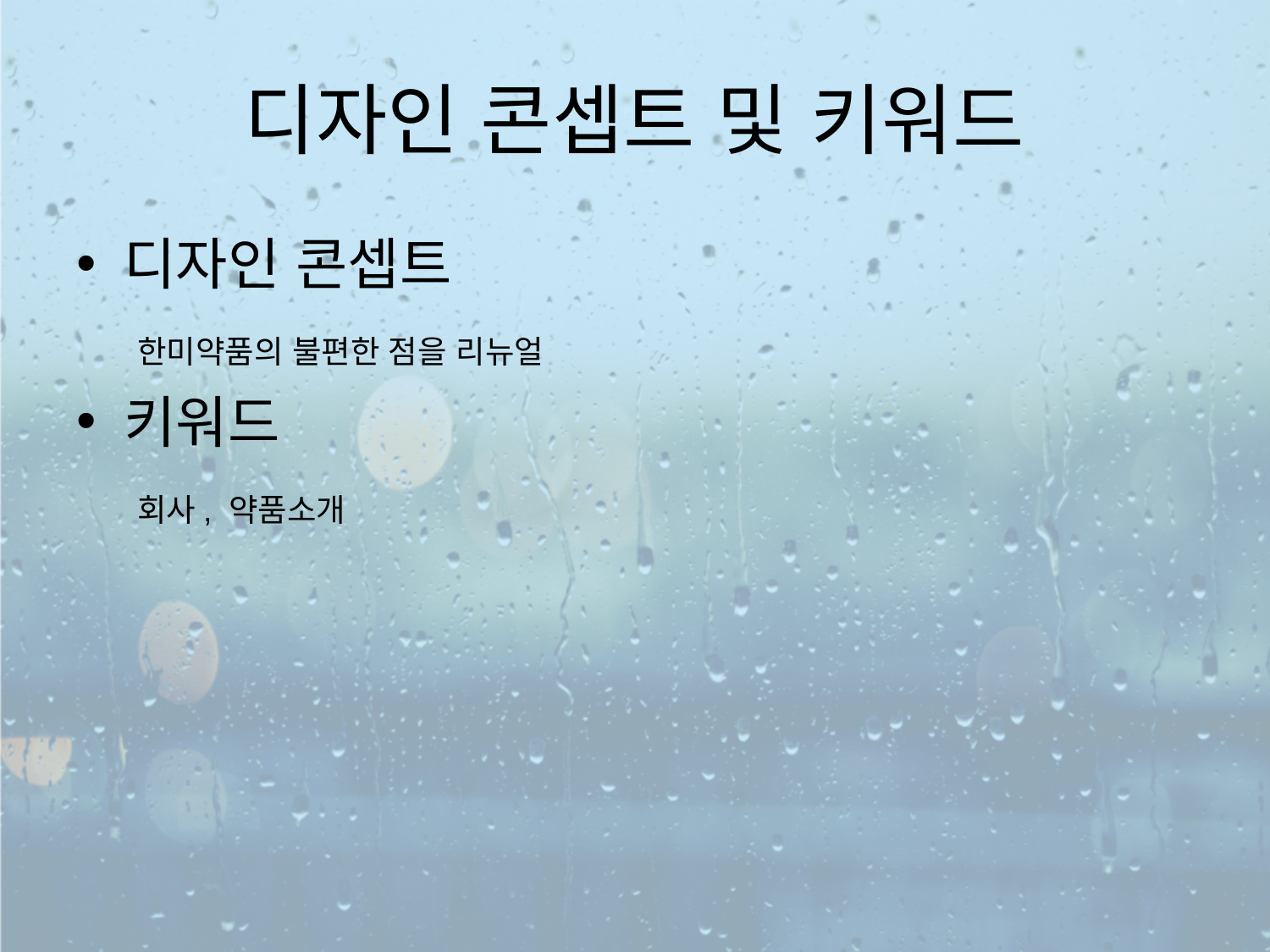

# 디자인 콘셉트 및 키워드
디자인 콘셉트
   한미약품의 불편한 점을 리뉴얼
키워드
   회사, 약품소개